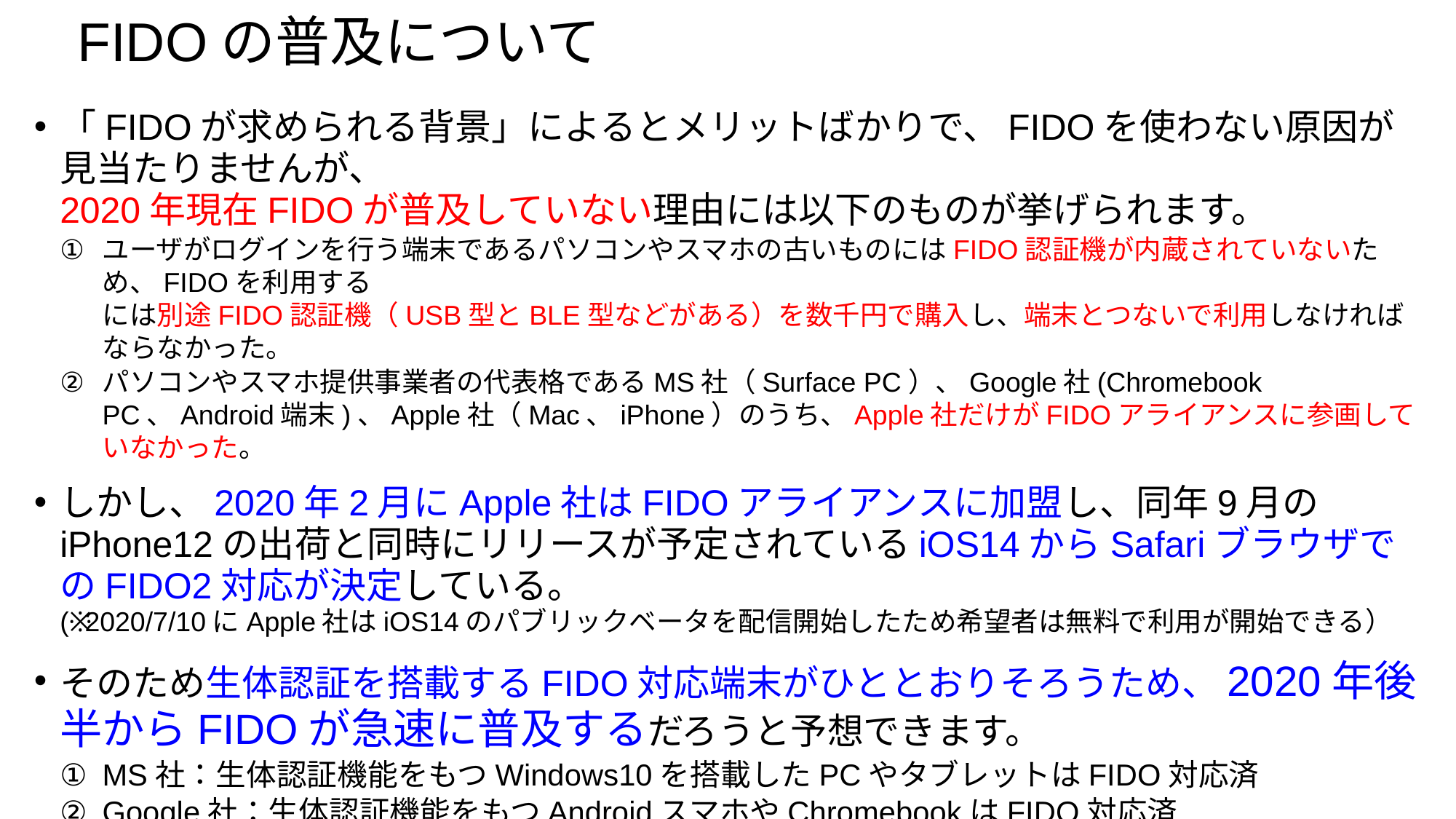

FIDOの普及について
「FIDOが求められる背景」によるとメリットばかりで、FIDOを使わない原因が見当たりませんが、
2020年現在FIDOが普及していない理由には以下のものが挙げられます。
ユーザがログインを行う端末であるパソコンやスマホの古いものにはFIDO認証機が内蔵されていないため、FIDOを利用する
には別途FIDO認証機（USB型とBLE型などがある）を数千円で購入し、端末とつないで利用しなければならなかった。
パソコンやスマホ提供事業者の代表格であるMS社（Surface PC）、Google社(Chromebook PC、Android端末)、Apple社（Mac、iPhone）のうち、Apple社だけがFIDOアライアンスに参画していなかった。

しかし、2020年2月にApple社はFIDOアライアンスに加盟し、同年9月のiPhone12の出荷と同時にリリースが予定されているiOS14からSafariブラウザでのFIDO2対応が決定している。
(※2020/7/10にApple社はiOS14のパブリックベータを配信開始したため希望者は無料で利用が開始できる）

そのため生体認証を搭載するFIDO対応端末がひととおりそろうため、2020年後半からFIDOが急速に普及するだろうと予想できます。
MS社：生体認証機能をもつWindows10を搭載したPCやタブレットはFIDO対応済
Google社：生体認証機能をもつAndroidスマホやChromebookはFIDO対応済
Apple社：iOS14/macOS 11.0 Big Surが2020年9月に無事リリースされると過去の
生体認証搭載スマホやmac PCを含めたすべてがFIDO対応になる。